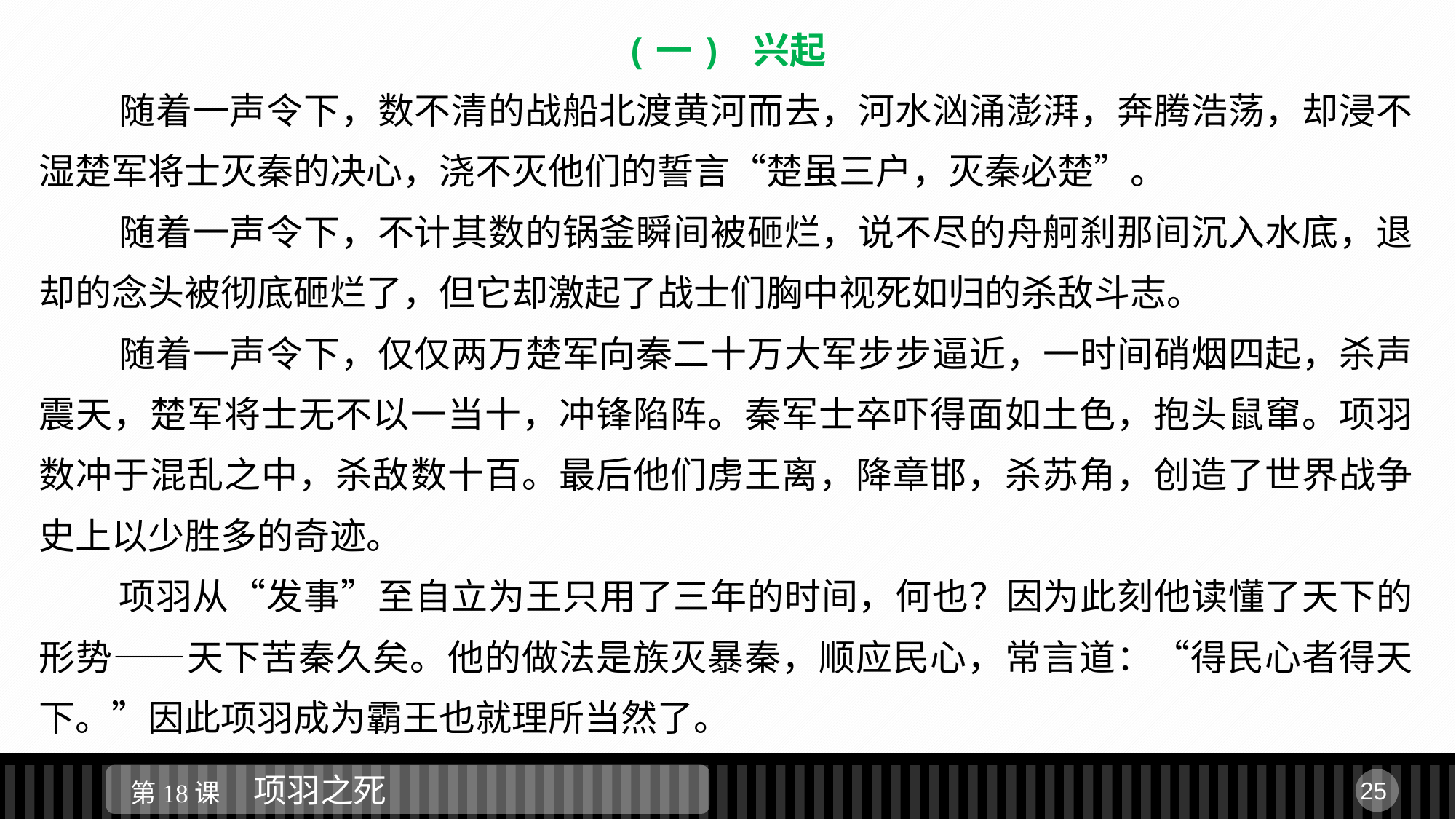

(一) 兴起
        随着一声令下，数不清的战船北渡黄河而去，河水汹涌澎湃，奔腾浩荡，却浸不湿楚军将士灭秦的决心，浇不灭他们的誓言“楚虽三户，灭秦必楚”。
        随着一声令下，不计其数的锅釜瞬间被砸烂，说不尽的舟舸刹那间沉入水底，退却的念头被彻底砸烂了，但它却激起了战士们胸中视死如归的杀敌斗志。
        随着一声令下，仅仅两万楚军向秦二十万大军步步逼近，一时间硝烟四起，杀声震天，楚军将士无不以一当十，冲锋陷阵。秦军士卒吓得面如土色，抱头鼠窜。项羽数冲于混乱之中，杀敌数十百。最后他们虏王离，降章邯，杀苏角，创造了世界战争史上以少胜多的奇迹。
        项羽从“发事”至自立为王只用了三年的时间，何也？因为此刻他读懂了天下的形势——天下苦秦久矣。他的做法是族灭暴秦，顺应民心，常言道：“得民心者得天下。”因此项羽成为霸王也就理所当然了。